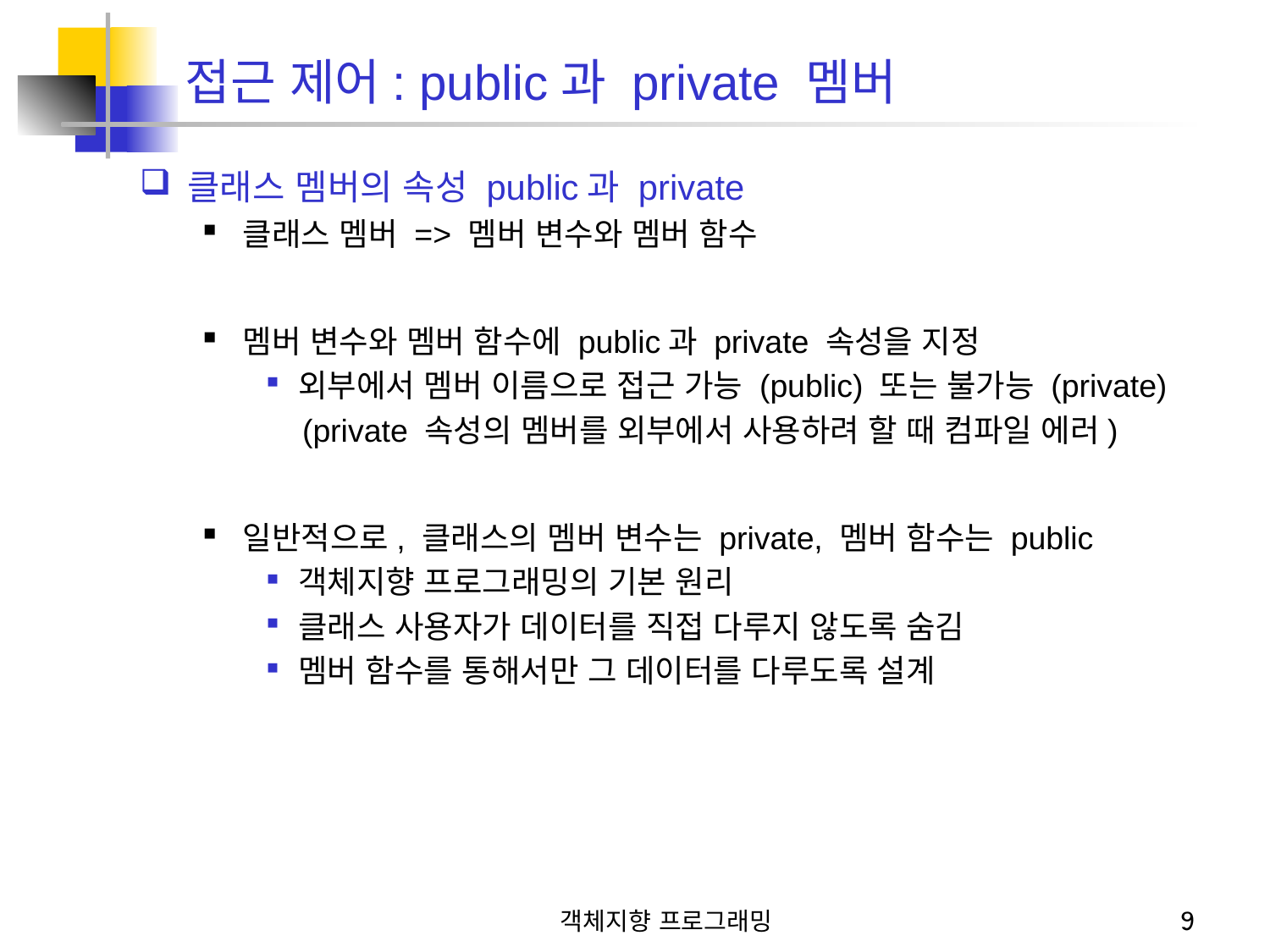

접근 제어: public과 private 멤버
클래스 멤버의 속성 public과 private
클래스 멤버 => 멤버 변수와 멤버 함수

멤버 변수와 멤버 함수에 public과 private 속성을 지정
외부에서 멤버 이름으로 접근 가능 (public) 또는 불가능 (private)
    (private 속성의 멤버를 외부에서 사용하려 할 때 컴파일 에러)

일반적으로, 클래스의 멤버 변수는 private, 멤버 함수는 public
객체지향 프로그래밍의 기본 원리
클래스 사용자가 데이터를 직접 다루지 않도록 숨김
멤버 함수를 통해서만 그 데이터를 다루도록 설계
객체지향 프로그래밍
9